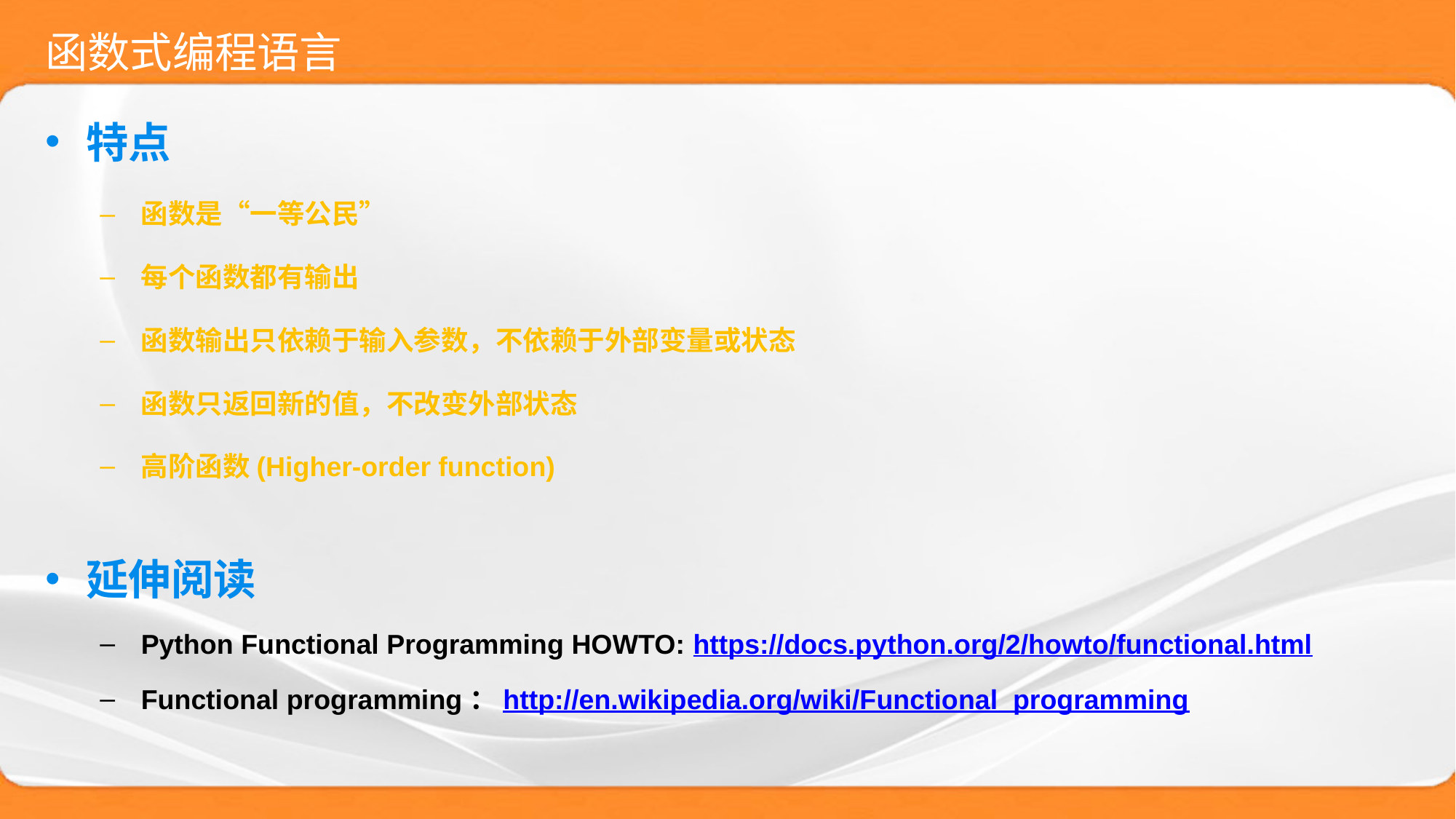

# 函数式编程语言
特点
函数是“一等公民”
每个函数都有输出
函数输出只依赖于输入参数，不依赖于外部变量或状态
函数只返回新的值，不改变外部状态
高阶函数(Higher-order function)

延伸阅读
Python Functional Programming HOWTO: https://docs.python.org/2/howto/functional.html
Functional programming：http://en.wikipedia.org/wiki/Functional_programming